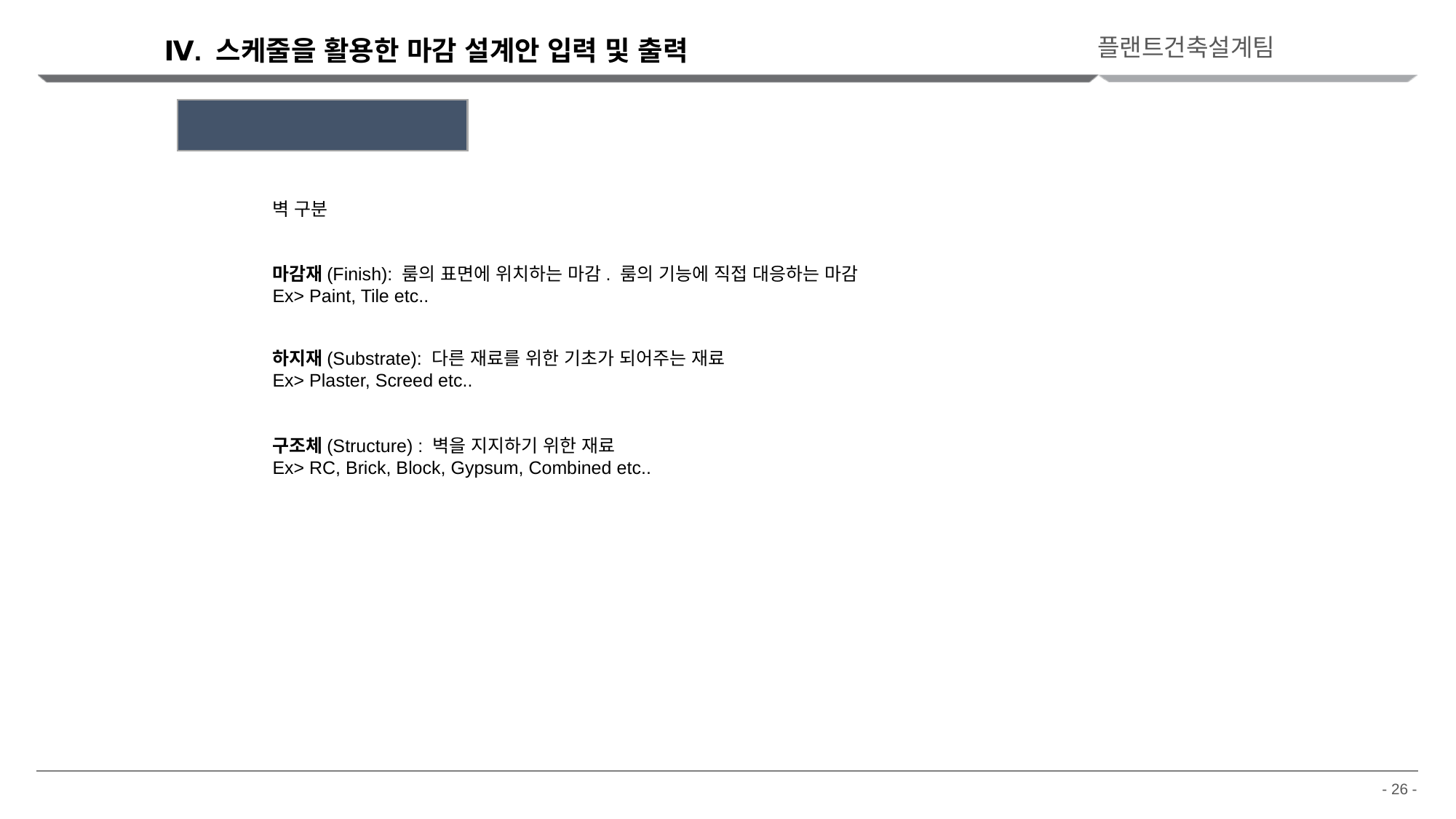

Ⅳ. 스케줄을 활용한 마감 설계안 입력 및 출력
플랜트건축설계팀
A-2. 벽체 표준스타일
벽 구분
마감재(Finish): 룸의 표면에 위치하는 마감. 룸의 기능에 직접 대응하는 마감
Ex> Paint, Tile etc..
하지재(Substrate): 다른 재료를 위한 기초가 되어주는 재료
Ex> Plaster, Screed etc..
구조체(Structure) : 벽을 지지하기 위한 재료
Ex> RC, Brick, Block, Gypsum, Combined etc..